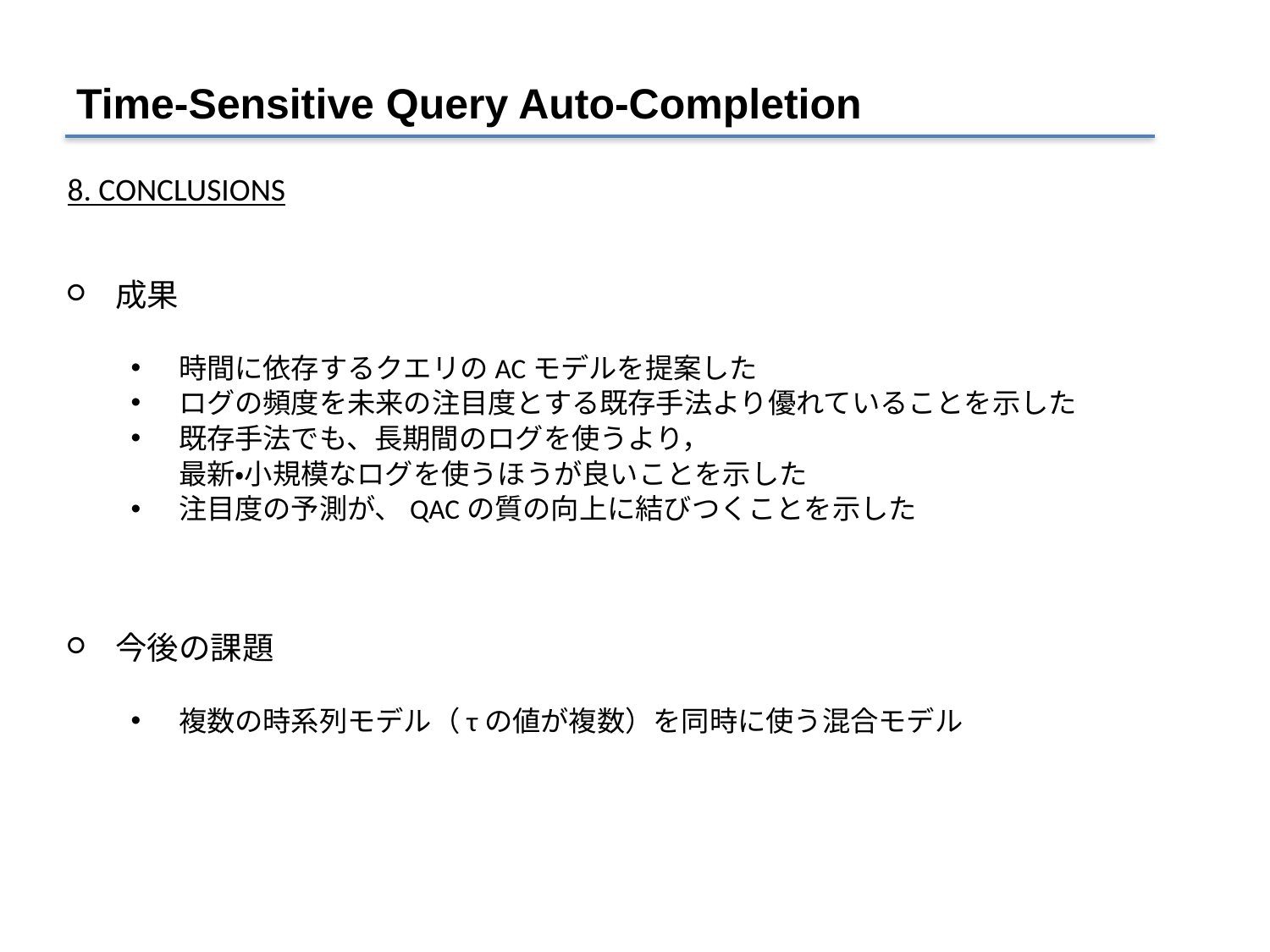

# Time-Sensitive Query Auto-Completion
8. CONCLUSIONS

成果

時間に依存するクエリのACモデルを提案した
ログの頻度を未来の注目度とする既存手法より優れていることを示した
既存手法でも、長期間のログを使うより，
	最新・小規模なログを使うほうが良いことを示した
注目度の予測が、QACの質の向上に結びつくことを示した

今後の課題

複数の時系列モデル（τの値が複数）を同時に使う混合モデル